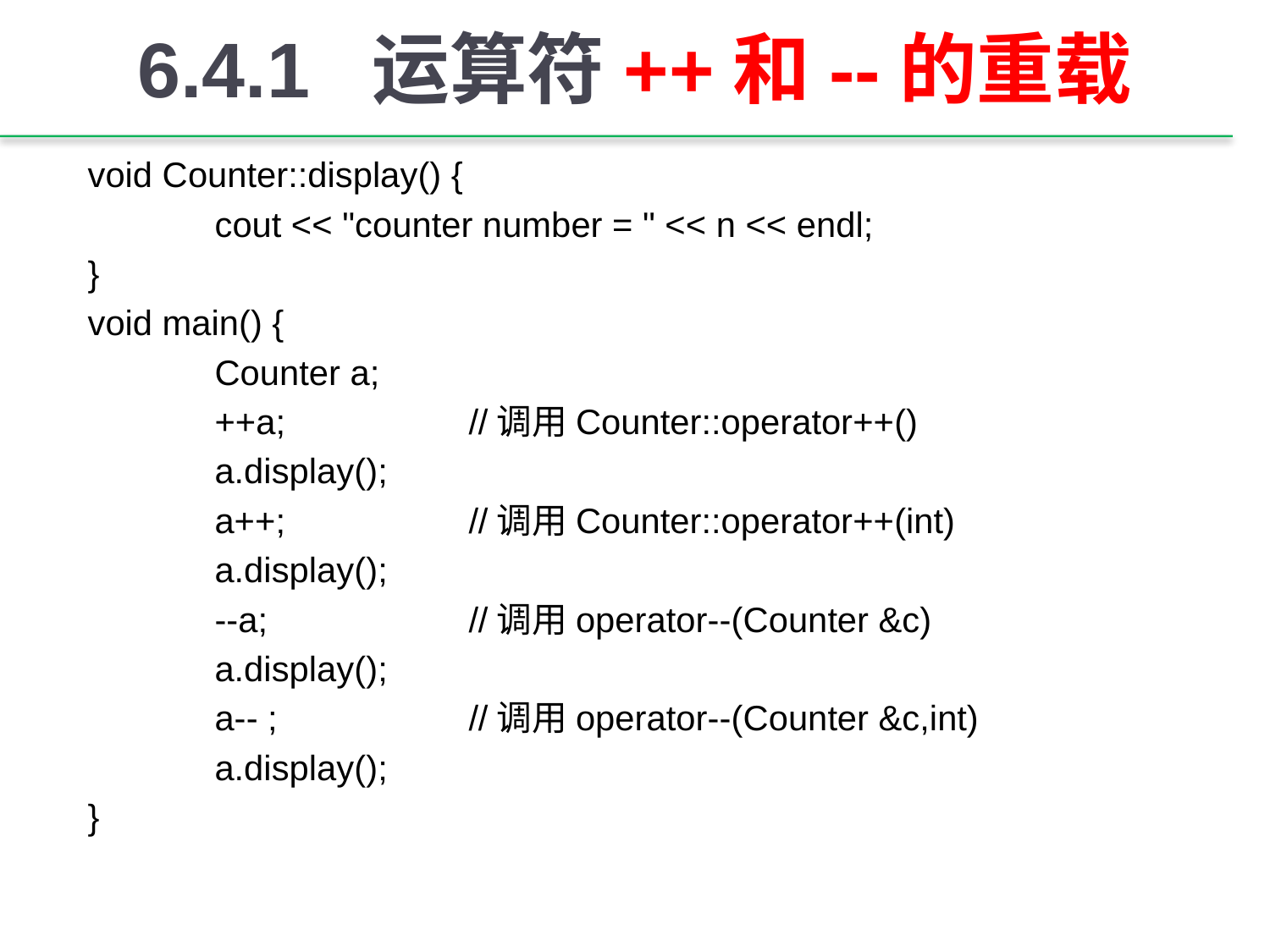

# 6.4.1  运算符++和--的重载
void Counter::display() {
	cout << "counter number = " << n << endl;
}
void main() {
	Counter a;
	++a;                	//调用Counter::operator++()
	a.display();
	a++;                	//调用Counter::operator++(int)
	a.display();
	--a;                 	//调用operator--(Counter &c)
	a.display();
	a-- ;                 	//调用operator--(Counter &c,int)
	a.display();
}